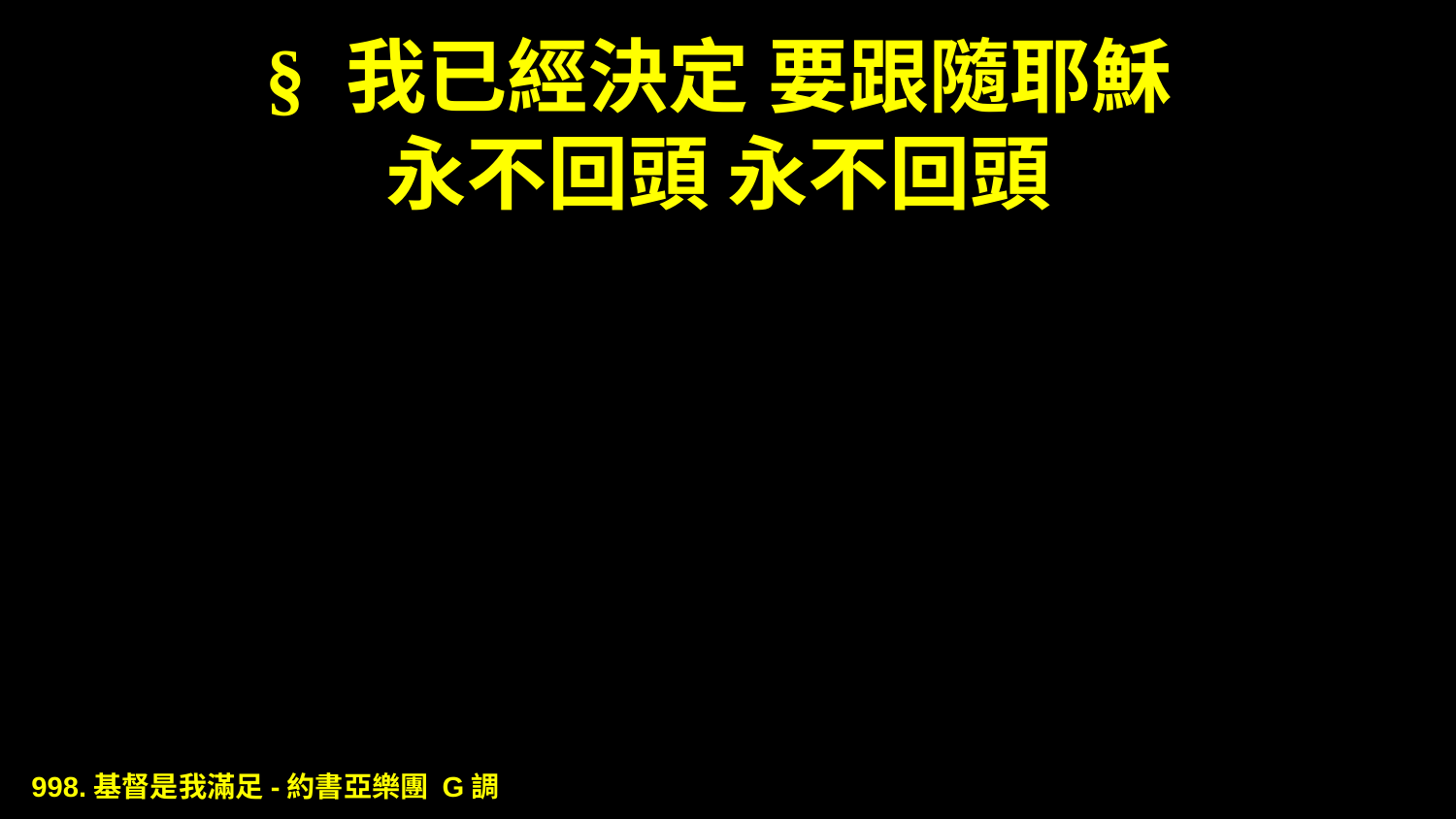

# § 我已經決定 要跟隨耶穌 永不回頭 永不回頭
998.基督是我滿足-約書亞樂團 G調